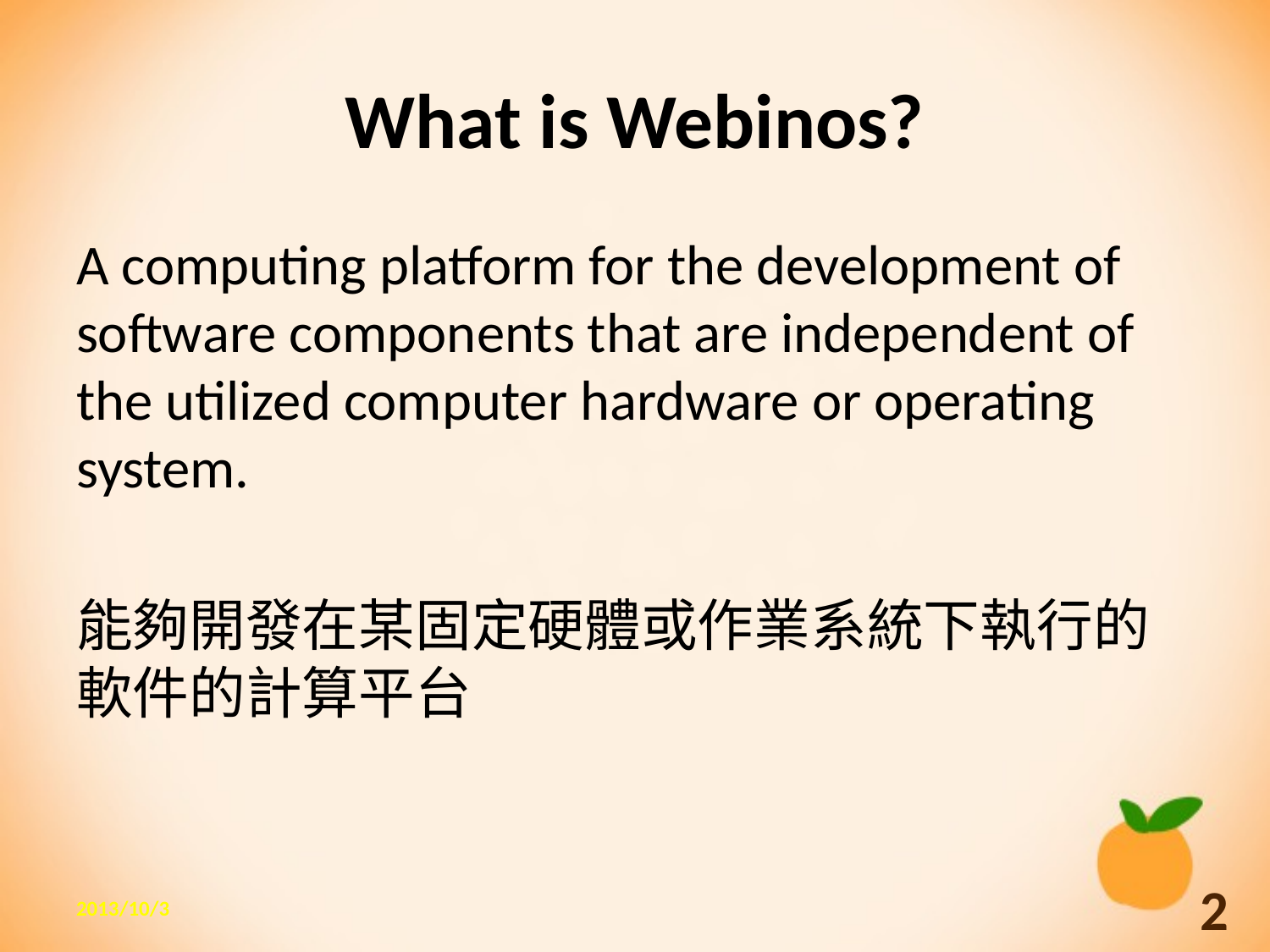

# What is Webinos?
A computing platform for the development of software components that are independent of the utilized computer hardware or operating system.

能夠開發在某固定硬體或作業系統下執行的軟件的計算平台
2013/10/3
2